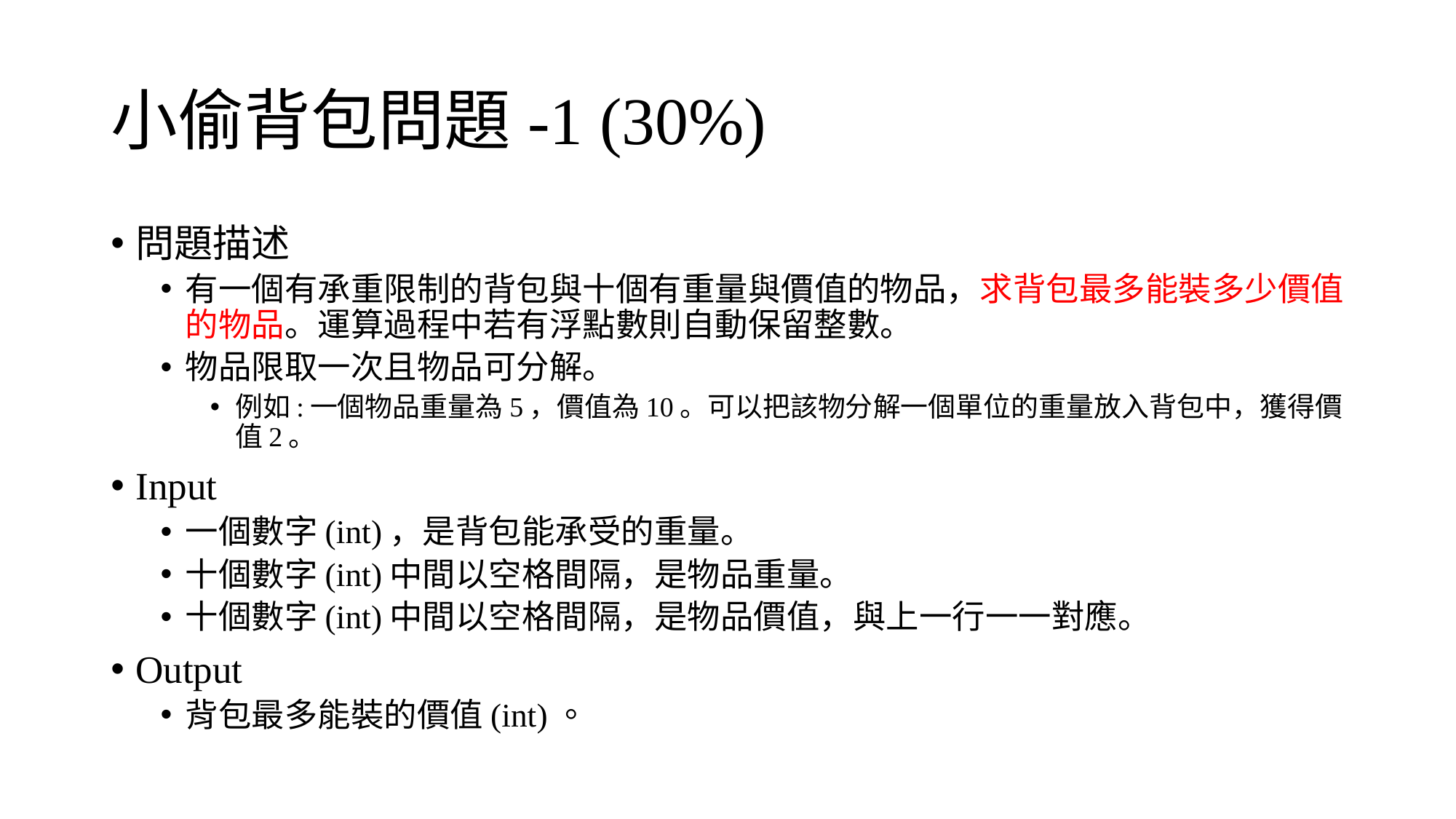

# 小偷背包問題-1 (30%)
問題描述
有一個有承重限制的背包與十個有重量與價值的物品，求背包最多能裝多少價值的物品。運算過程中若有浮點數則自動保留整數。
物品限取一次且物品可分解。
例如:一個物品重量為5，價值為10。可以把該物分解一個單位的重量放入背包中，獲得價值2。
Input
一個數字(int)，是背包能承受的重量。
十個數字(int)中間以空格間隔，是物品重量。
十個數字(int)中間以空格間隔，是物品價值，與上一行一一對應。
Output
背包最多能裝的價值(int)。